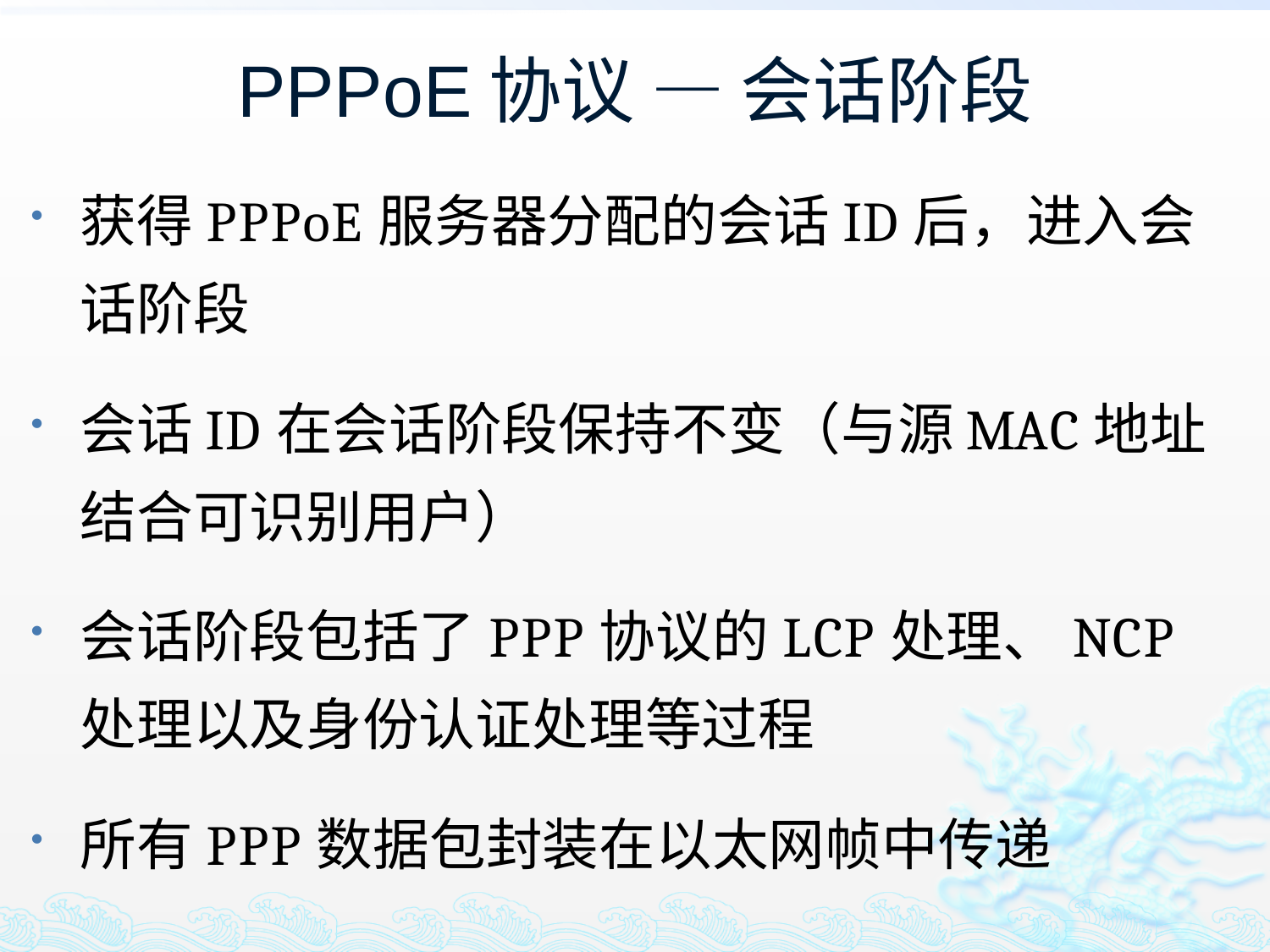

# PPPoE协议 — 会话阶段
获得PPPoE服务器分配的会话ID后，进入会话阶段
会话ID在会话阶段保持不变（与源MAC地址结合可识别用户）
会话阶段包括了PPP协议的LCP处理、NCP处理以及身份认证处理等过程
所有PPP数据包封装在以太网帧中传递